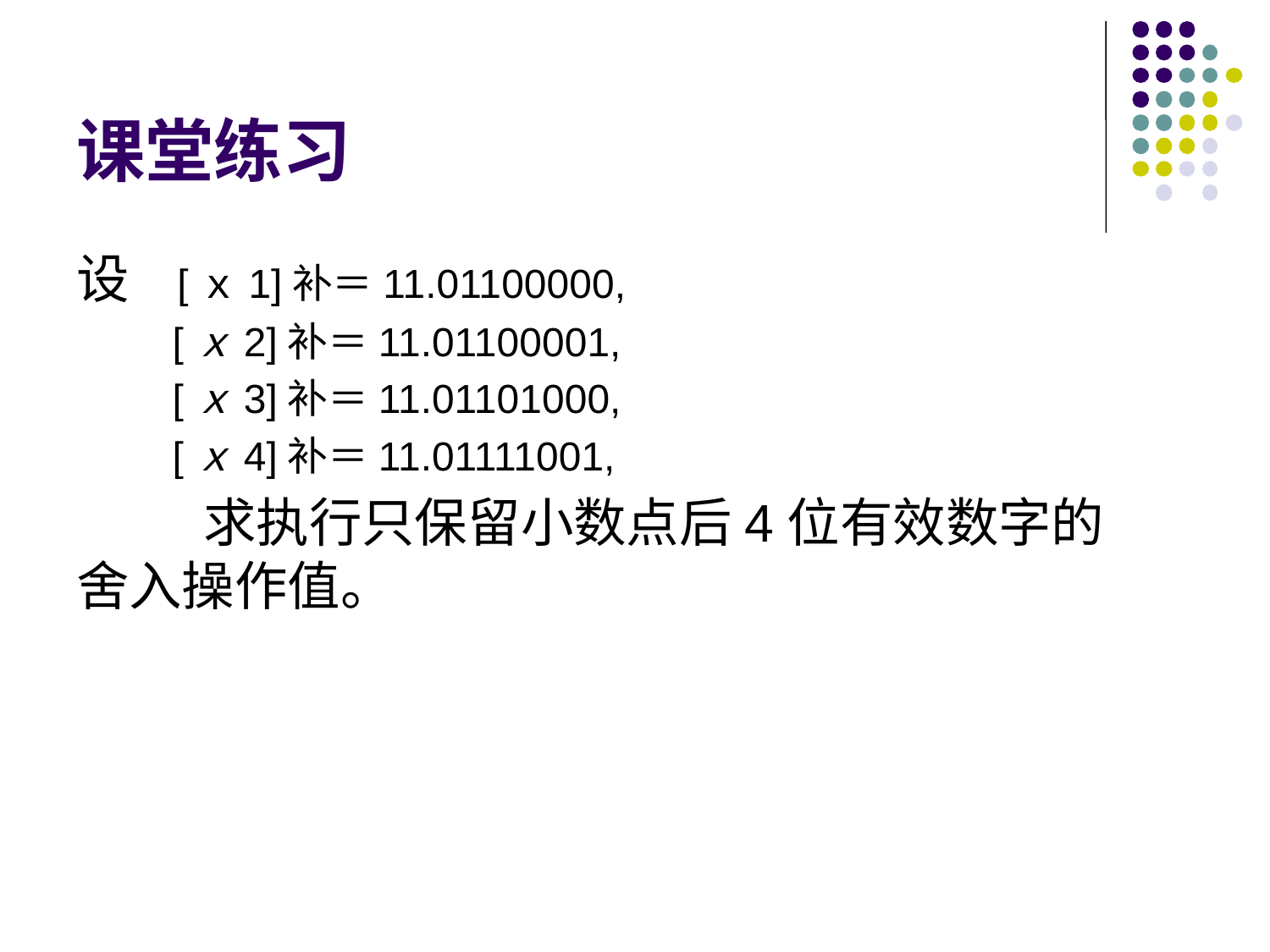

# 课堂练习
设   [ｘ1]补＝11.01100000,
[ｘ2]补＝11.01100001,
[ｘ3]补＝11.01101000,
[ｘ4]补＝11.01111001,
	求执行只保留小数点后4位有效数字的舍入操作值。
193